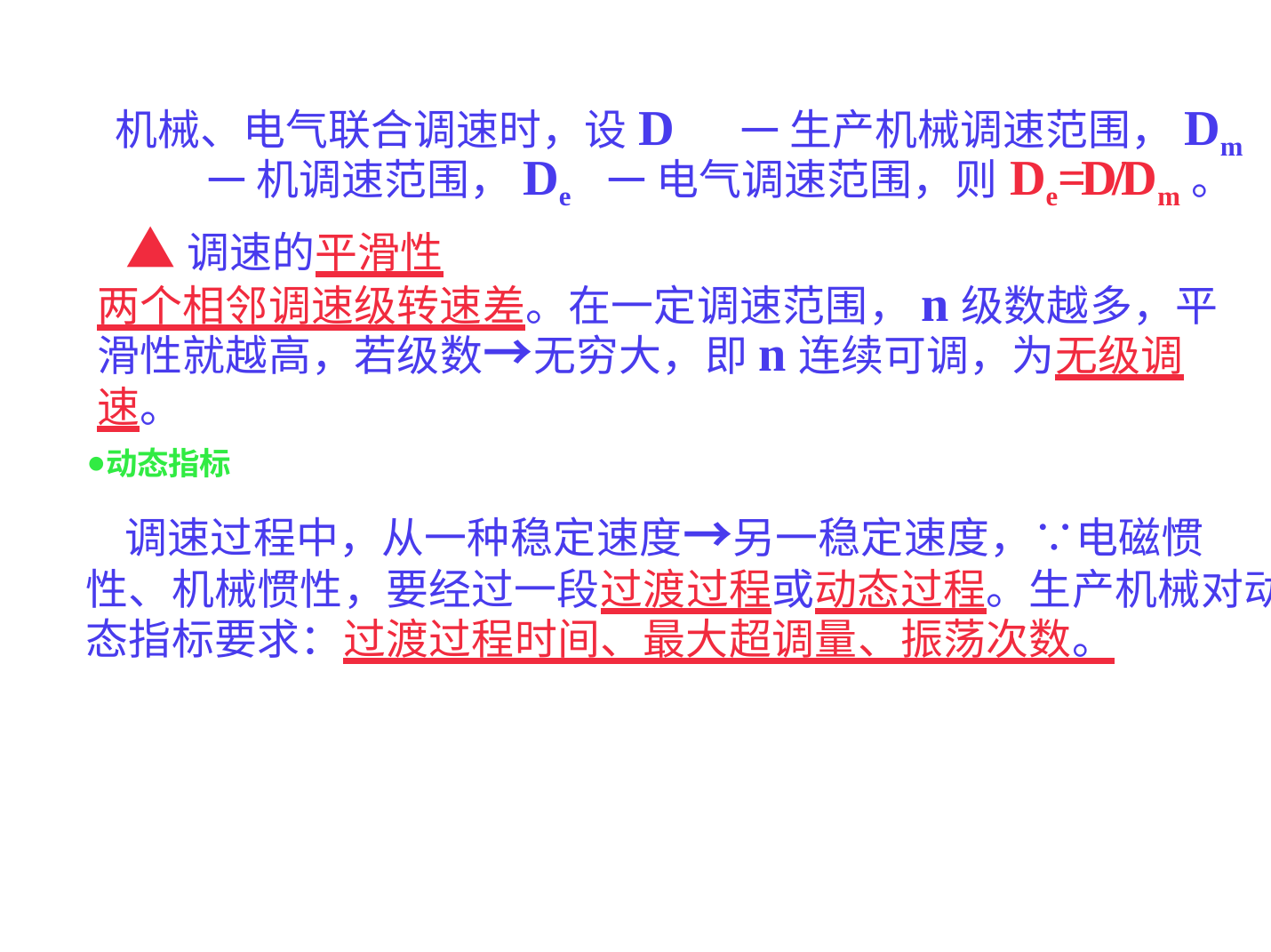

# 机械、电气联合调速时，设D	─生产机械调速范围，Dm	─机调速范围，De	─电气调速范围，则De=D/Dm。
▲调速的平滑性
两个相邻调速级转速差。在一定调速范围，n级数越多，平滑性就越高，若级数→无穷大，即n连续可调，为无级调速。
动态指标

调速过程中，从一种稳定速度→另一稳定速度，∵电磁惯性、机械惯性，要经过一段过渡过程或动态过程。生产机械对动态指标要求：过渡过程时间、最大超调量、振荡次数。